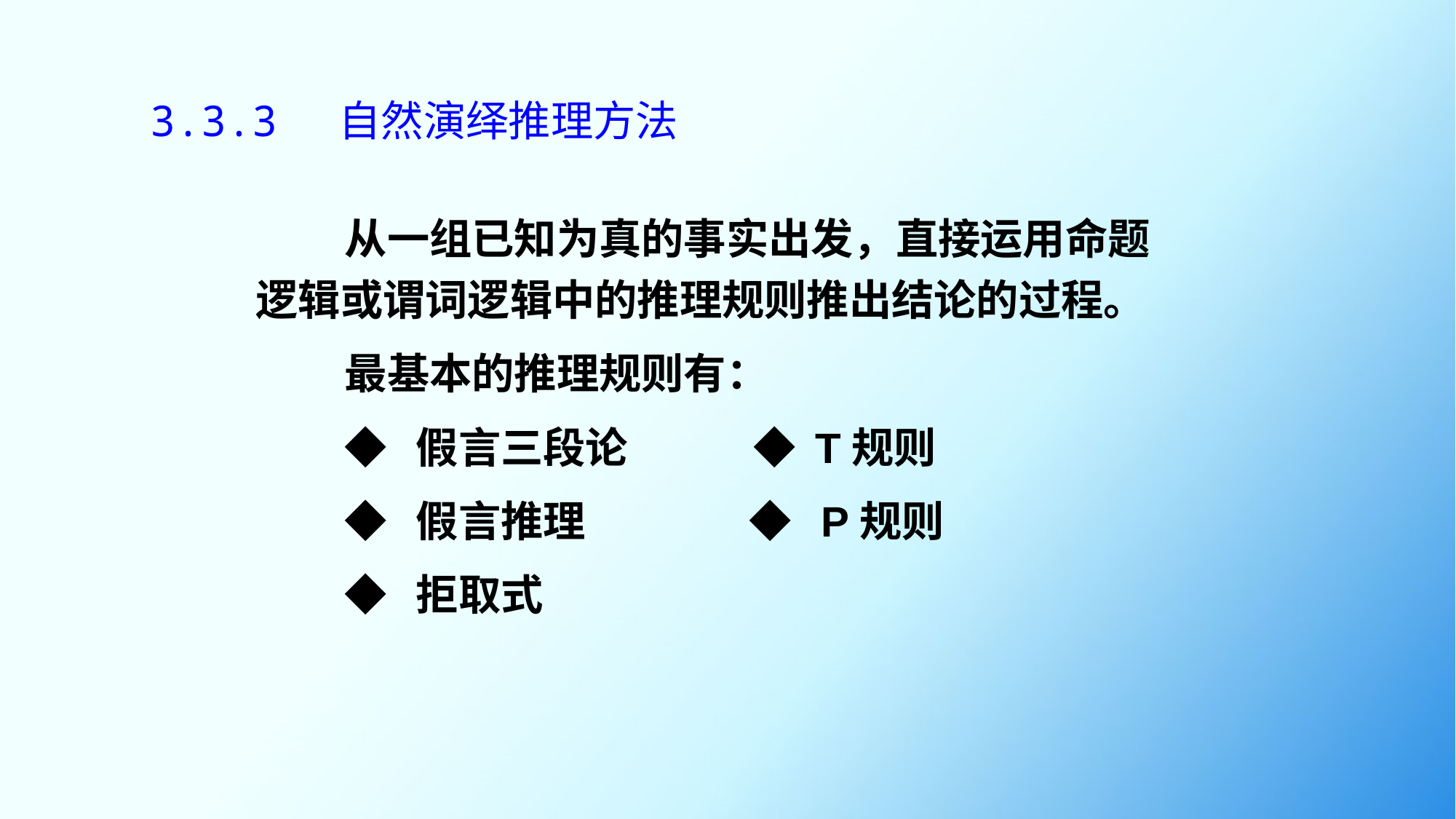

# 3.3.3  自然演绎推理方法
           从一组已知为真的事实出发，直接运用命题逻辑或谓词逻辑中的推理规则推出结论的过程。
           最基本的推理规则有：
            ◆  假言三段论             ◆ T规则
            ◆  假言推理                 ◆  P规则
            ◆  拒取式